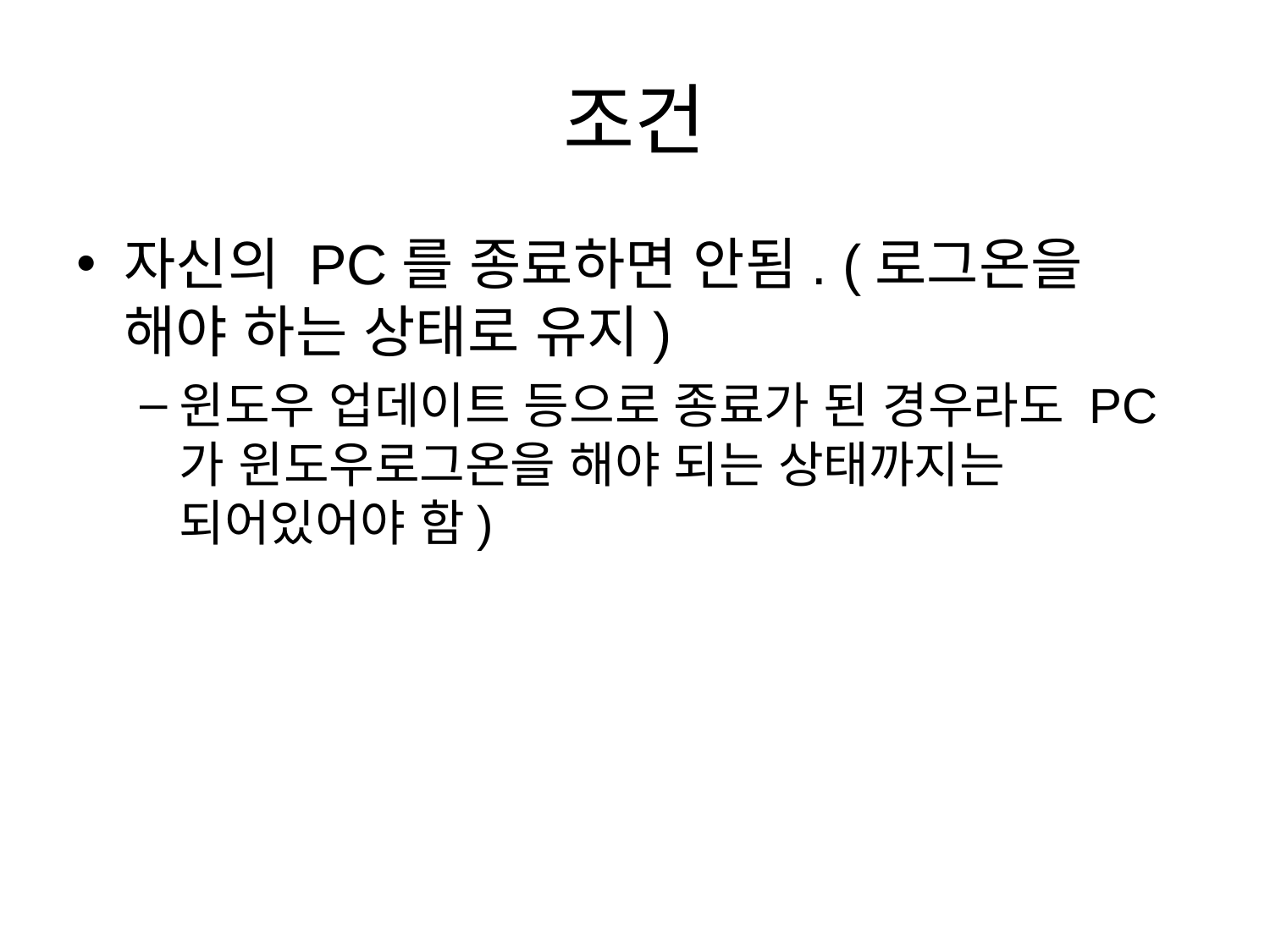

# 조건
자신의 PC를 종료하면 안됨. (로그온을 해야 하는 상태로 유지)
윈도우 업데이트 등으로 종료가 된 경우라도 PC가 윈도우로그온을 해야 되는 상태까지는 되어있어야 함)